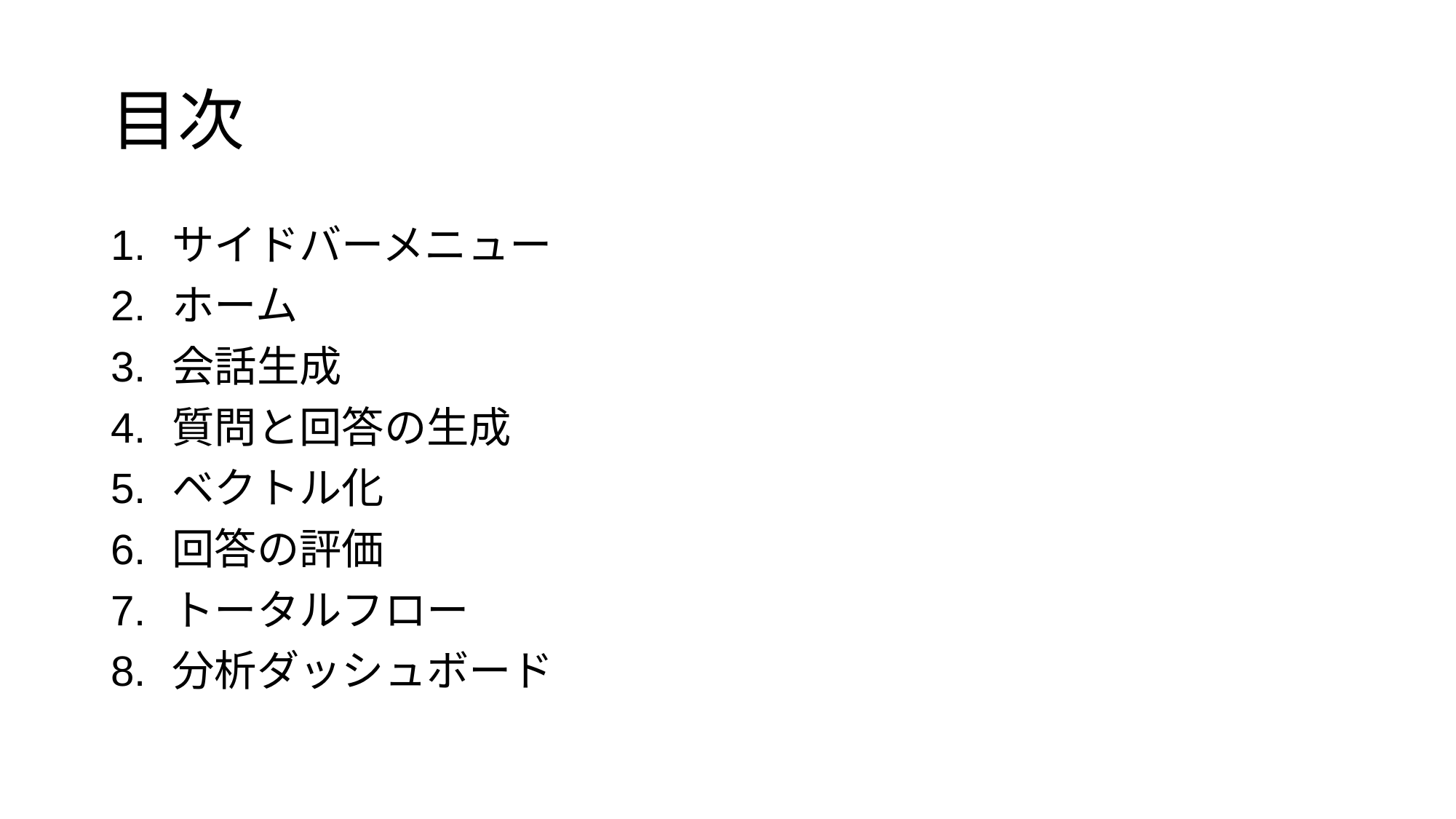

# 目次
サイドバーメニュー
ホーム
会話生成
質問と回答の生成
ベクトル化
回答の評価
トータルフロー
分析ダッシュボード